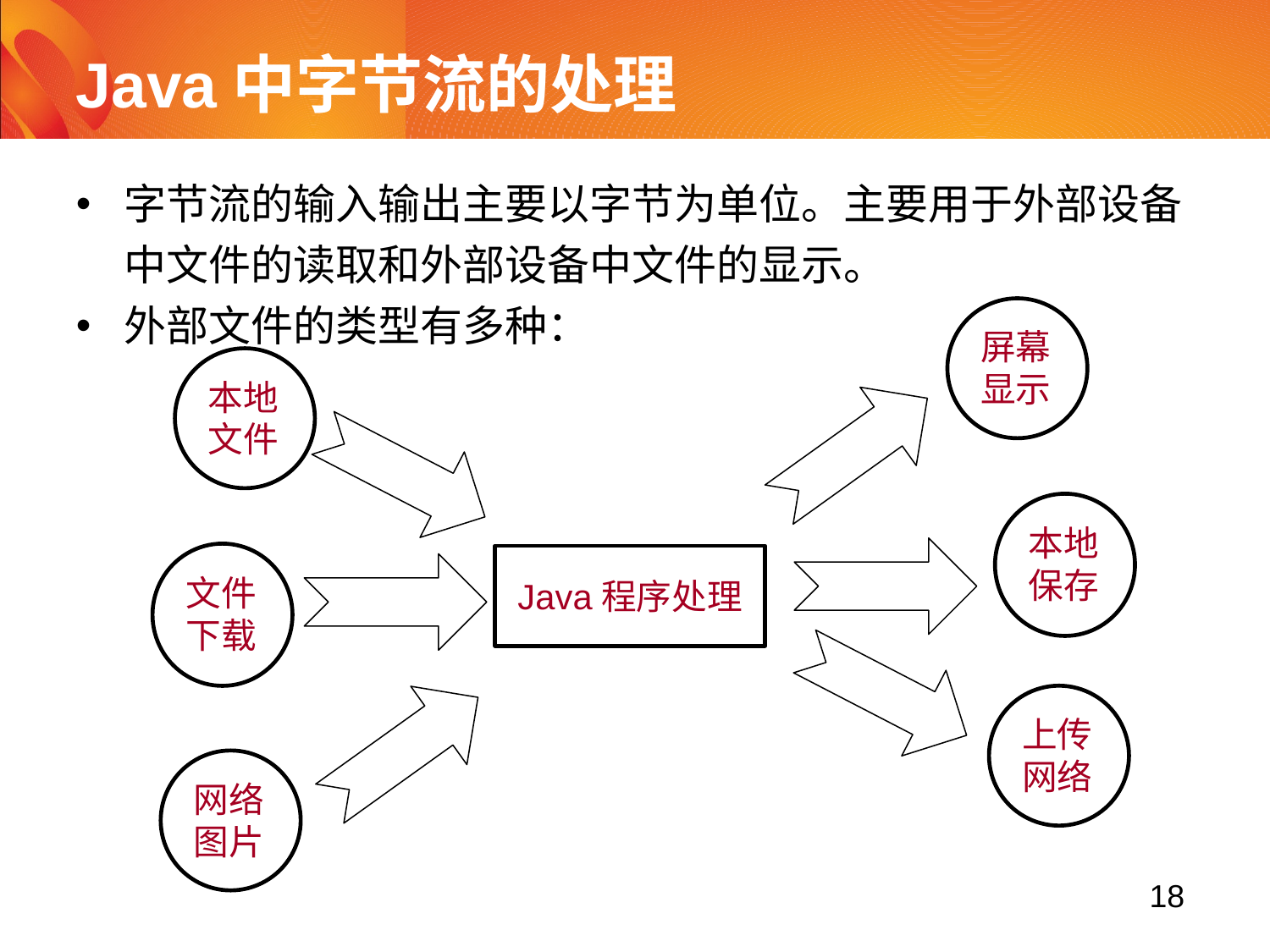

# Java中字节流的处理
字节流的输入输出主要以字节为单位。主要用于外部设备中文件的读取和外部设备中文件的显示。
外部文件的类型有多种：
屏幕显示
本地文件

本地保存

文件下载
Java程序处理

上传网络

网络图片